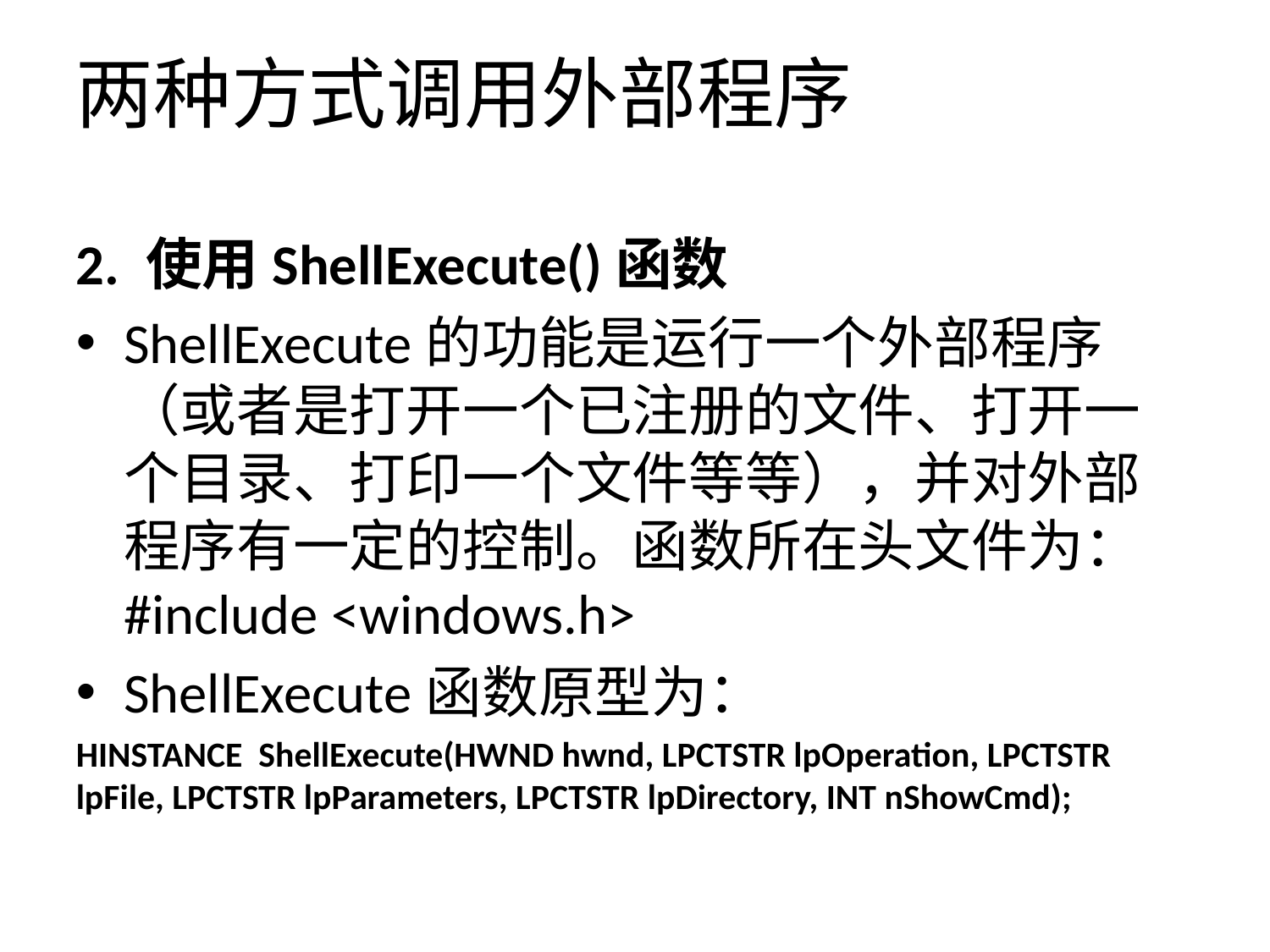

# 两种方式调用外部程序
2. 使用ShellExecute()函数
ShellExecute的功能是运行一个外部程序（或者是打开一个已注册的文件、打开一个目录、打印一个文件等等），并对外部程序有一定的控制。函数所在头文件为：#include <windows.h>
ShellExecute函数原型为：
HINSTANCE  ShellExecute(HWND hwnd, LPCTSTR lpOperation, LPCTSTR lpFile, LPCTSTR lpParameters, LPCTSTR lpDirectory, INT nShowCmd);